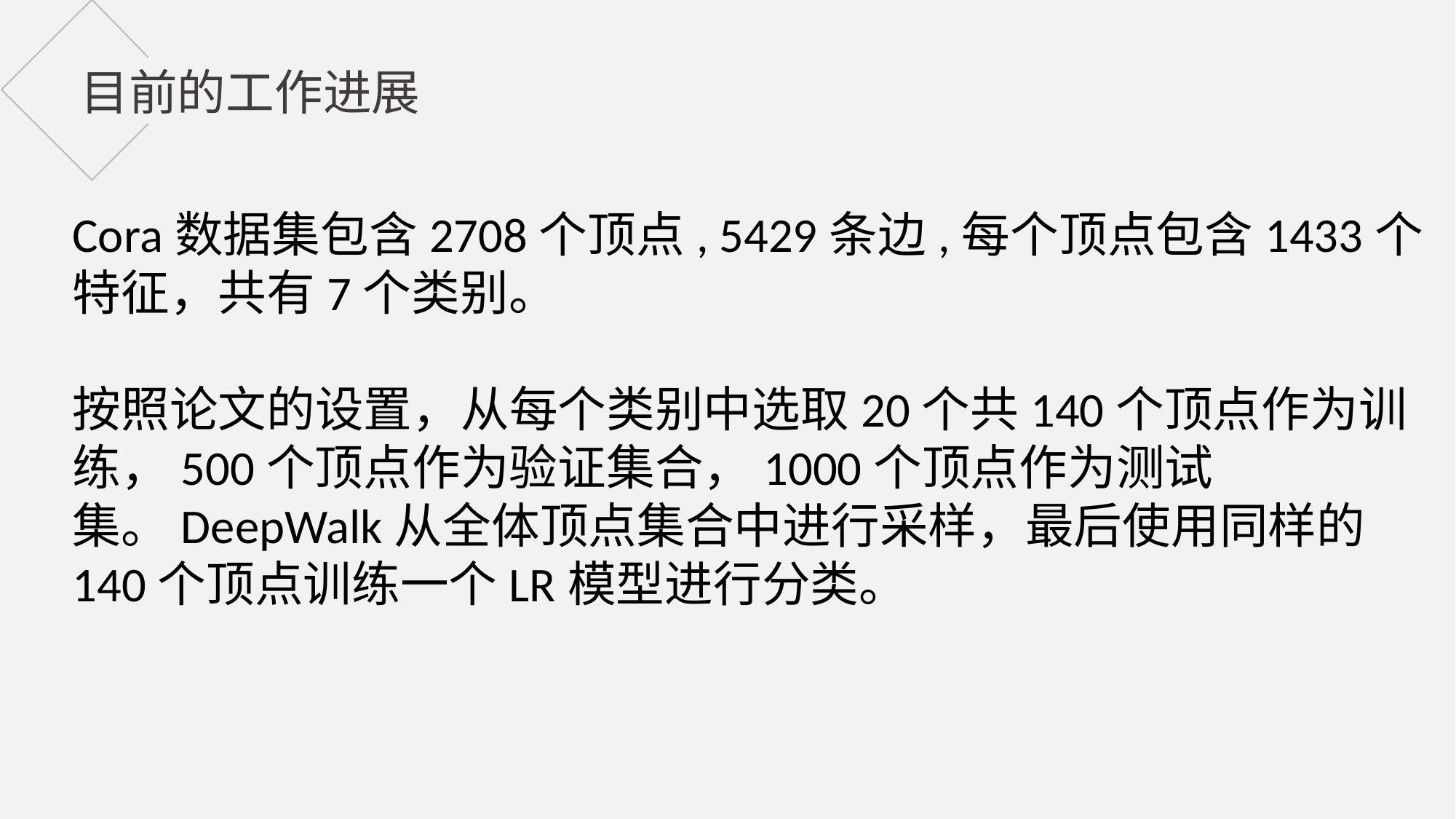

目前的工作进展
Cora数据集包含2708个顶点, 5429条边,每个顶点包含1433个特征，共有7个类别。

按照论文的设置，从每个类别中选取20个共140个顶点作为训练，500个顶点作为验证集合，1000个顶点作为测试集。DeepWalk从全体顶点集合中进行采样，最后使用同样的140个顶点训练一个LR模型进行分类。